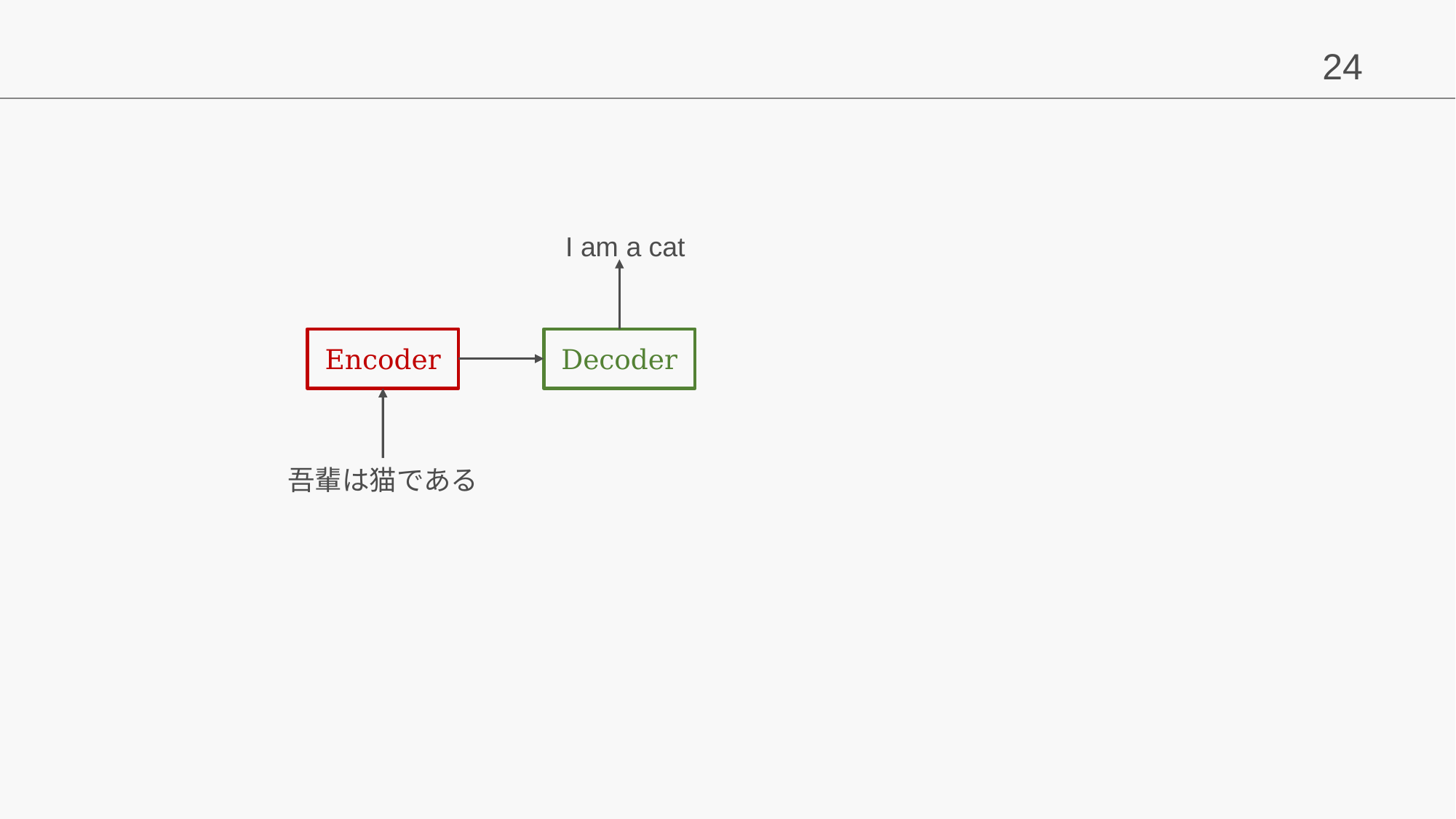

I am a cat
Decoder
Encoder
吾輩は猫である